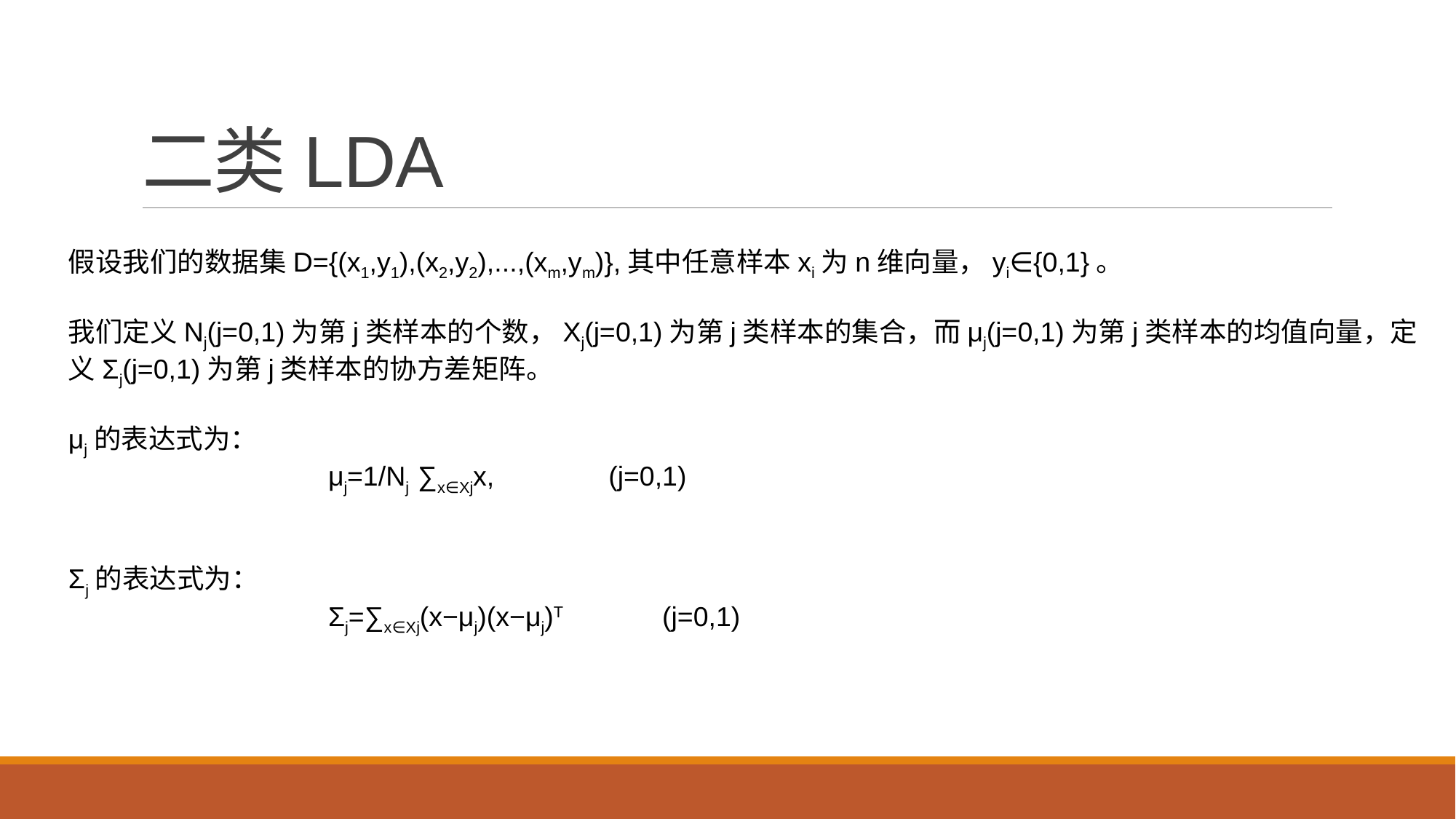

# 二类LDA
假设我们的数据集D={(x1,y1),(x2,y2),...,(xm,ym)},其中任意样本xi为n维向量，yi∈{0,1}。

我们定义Nj(j=0,1)为第j类样本的个数，Xj(j=0,1)为第j类样本的集合，而μj(j=0,1)为第j类样本的均值向量，定义Σj(j=0,1)为第j类样本的协方差矩阵。

μj的表达式为：
                                  μj=1/Nj  ∑x∈Xjx,               (j=0,1)

Σj的表达式为：
                                  Σj=∑x∈Xj(x−μj)(x−μj)T             (j=0,1)